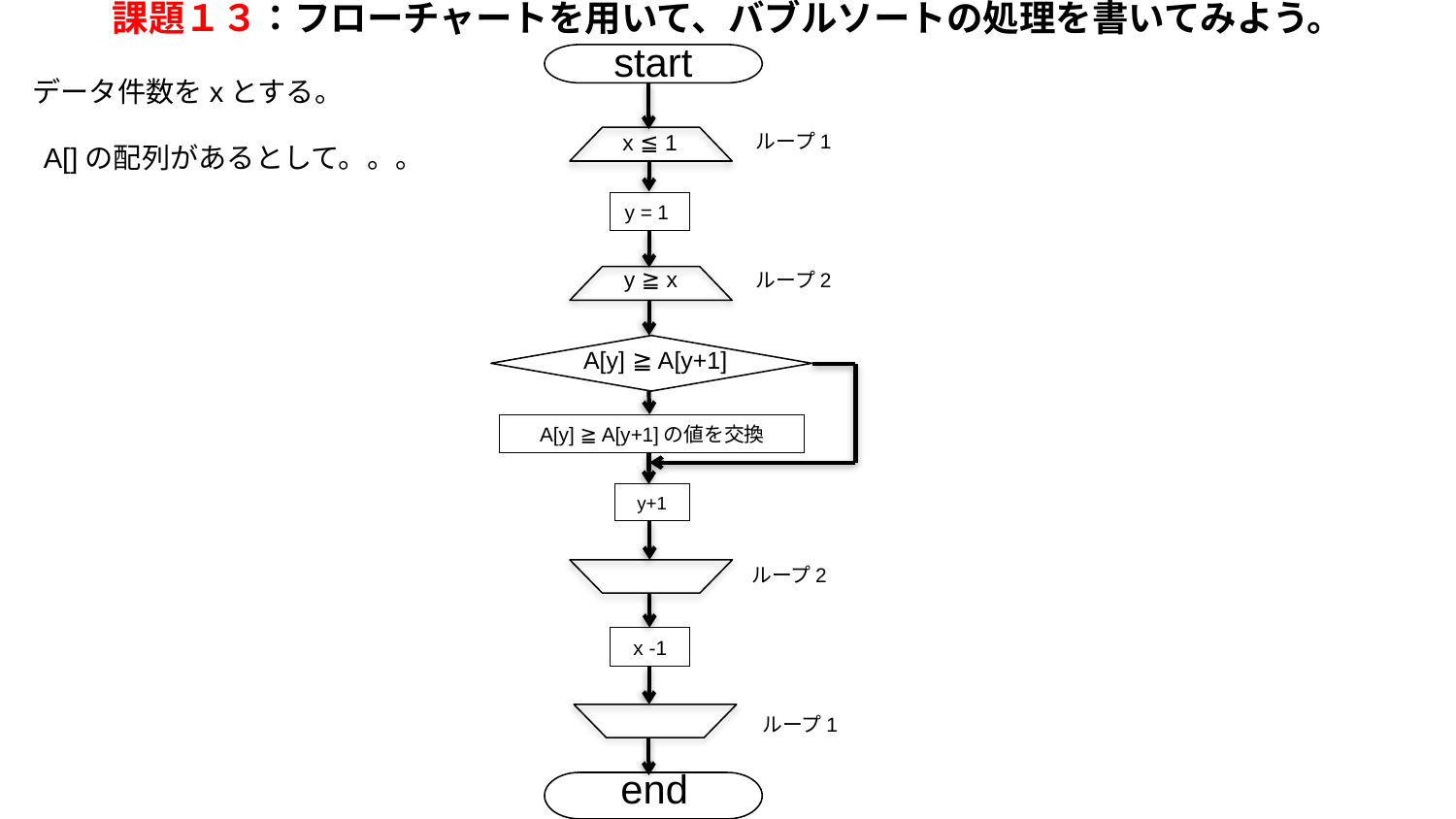

課題１３：フローチャートを用いて、バブルソートの処理を書いてみよう。

start

データ件数をxとする。
x ≦ 1
ループ1

A[]の配列があるとして。。。
y = 1
y ≧ x
ループ2

A[y] ≧ A[y+1]
A[y] ≧ A[y+1]の値を交換
y+1
ループ2

x -1

ループ1
end